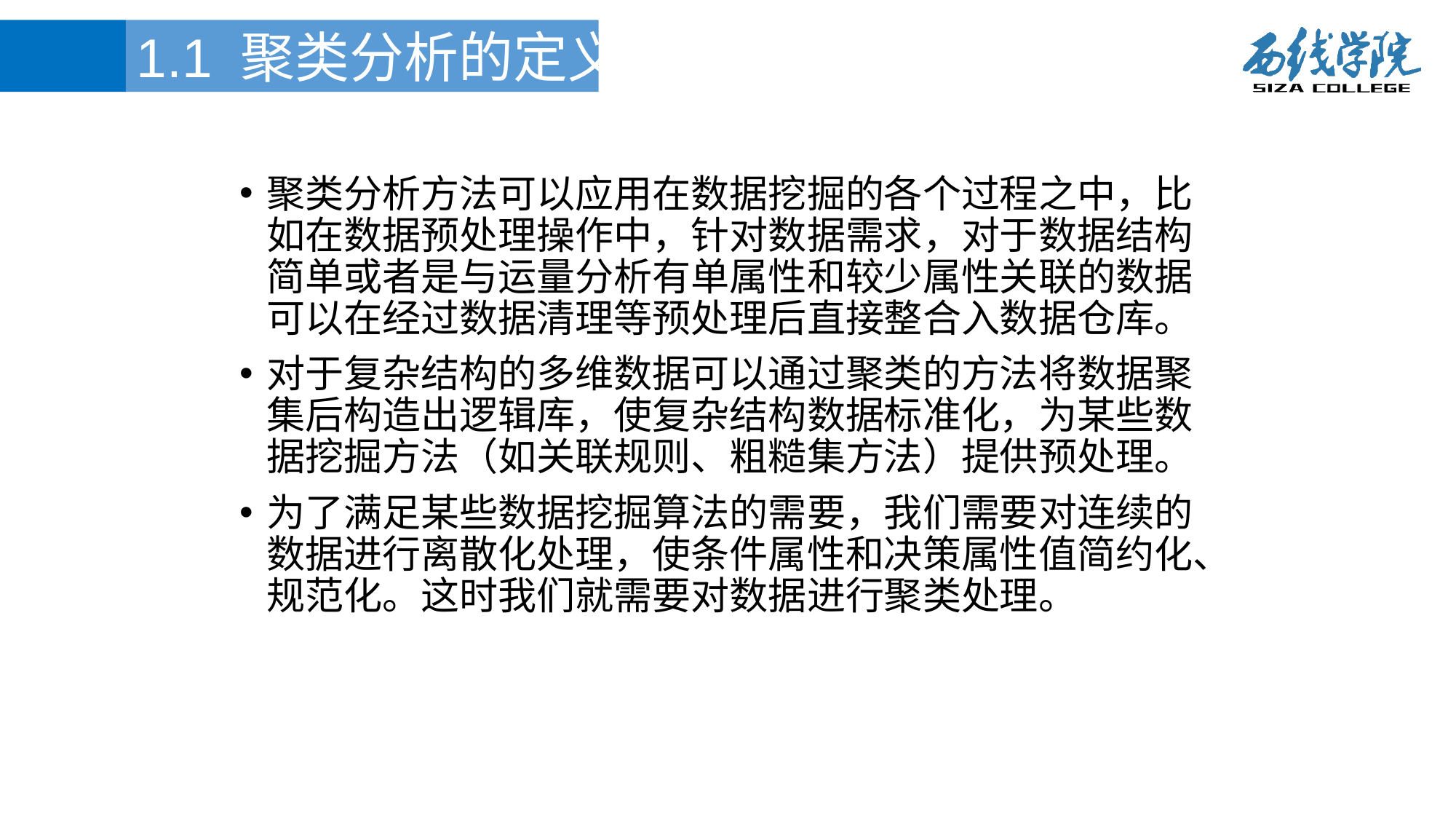

1.1 聚类分析的定义
聚类分析方法可以应用在数据挖掘的各个过程之中，比如在数据预处理操作中，针对数据需求，对于数据结构简单或者是与运量分析有单属性和较少属性关联的数据可以在经过数据清理等预处理后直接整合入数据仓库。
对于复杂结构的多维数据可以通过聚类的方法将数据聚集后构造出逻辑库，使复杂结构数据标准化，为某些数据挖掘方法（如关联规则、粗糙集方法）提供预处理。
为了满足某些数据挖掘算法的需要，我们需要对连续的数据进行离散化处理，使条件属性和决策属性值简约化、规范化。这时我们就需要对数据进行聚类处理。